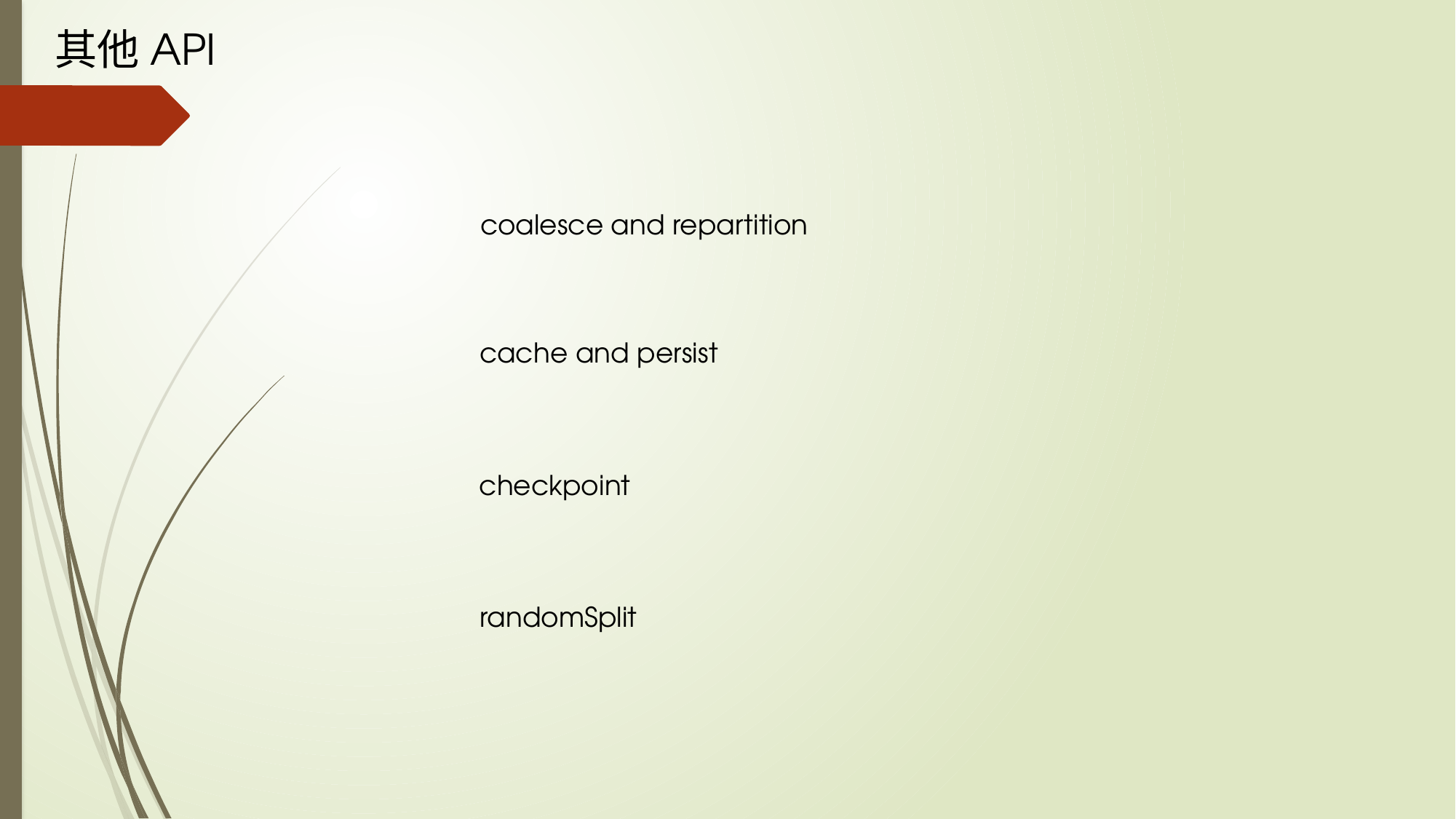

其他API
coalesce and repartition
cache and persist
checkpoint
randomSplit